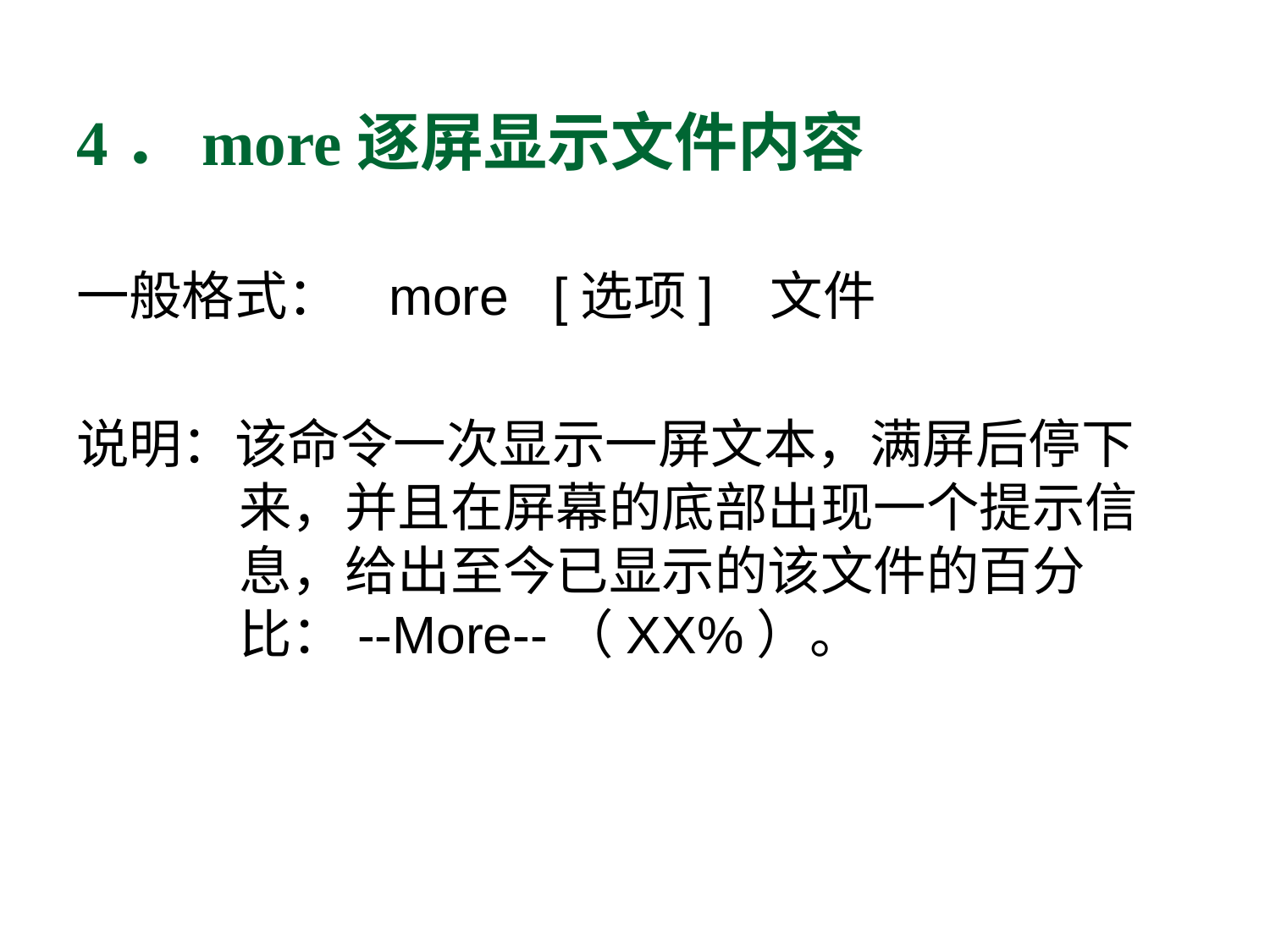

4．more逐屏显示文件内容

一般格式：   more   [选项]   文件

说明：该命令一次显示一屏文本，满屏后停下来，并且在屏幕的底部出现一个提示信息，给出至今已显示的该文件的百分比：--More--（XX%）。